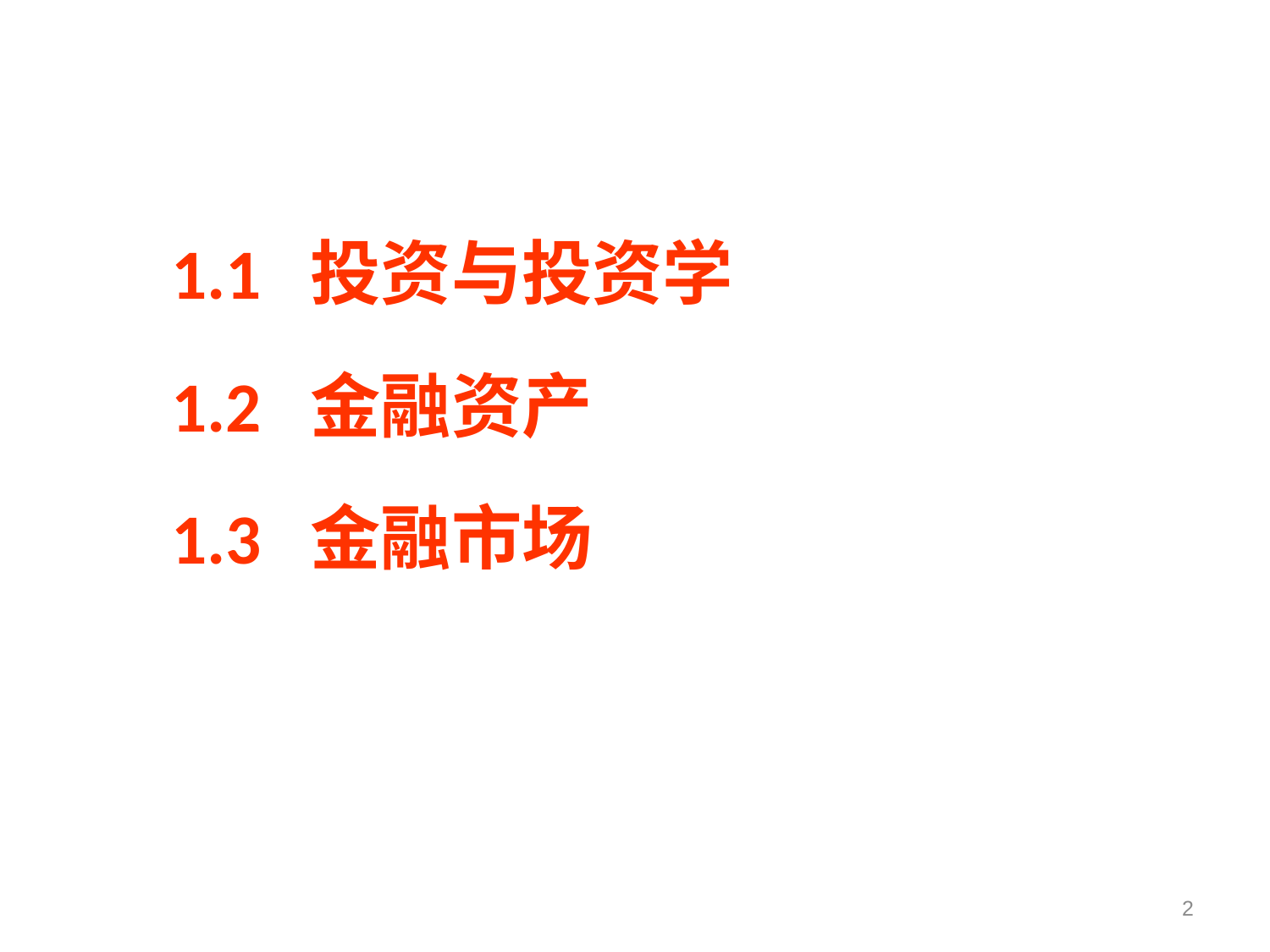

1.1  投资与投资学
1.2  金融资产
1.3  金融市场
2